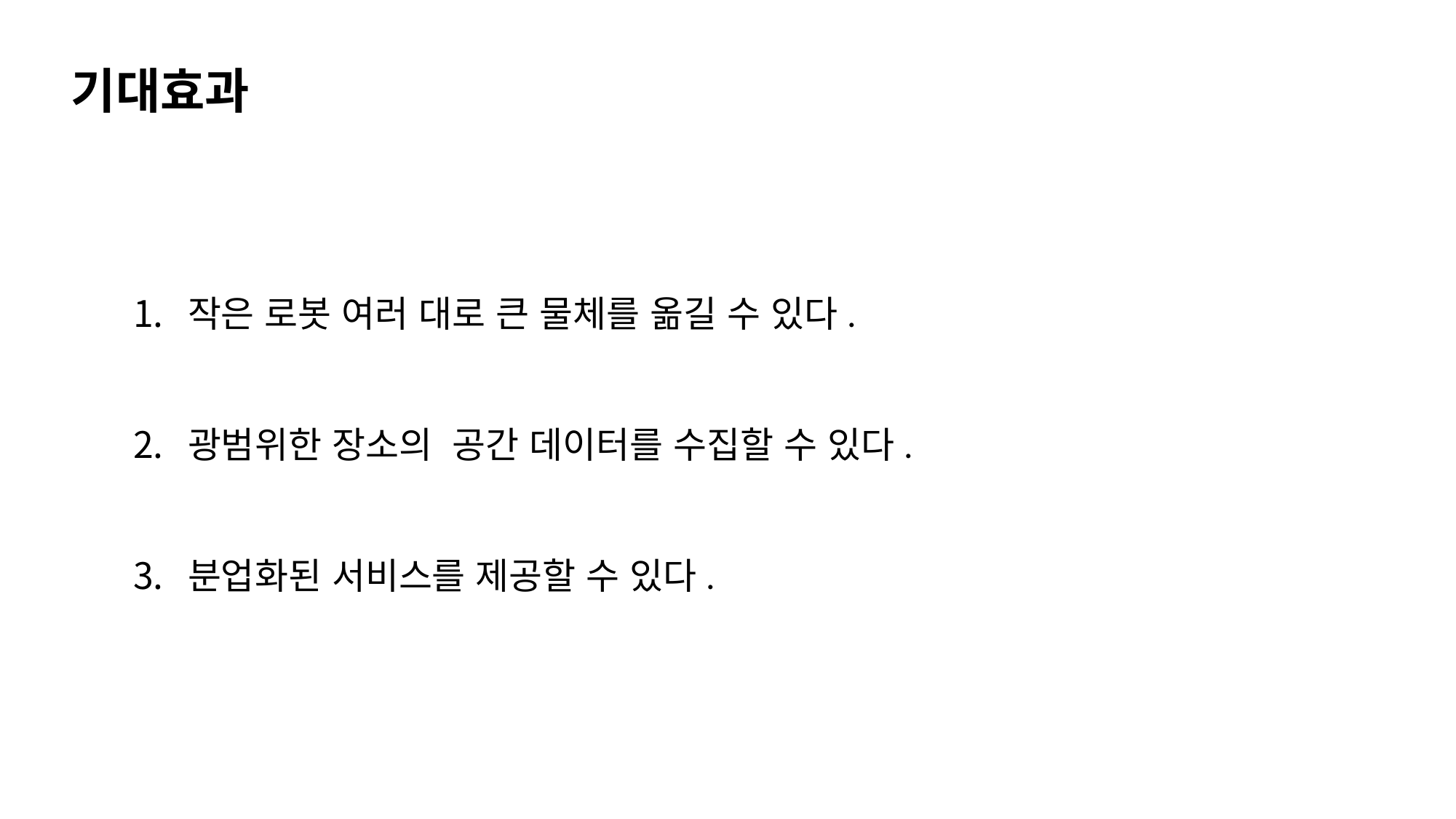

기대효과
작은 로봇 여러 대로 큰 물체를 옮길 수 있다.
광범위한 장소의  공간 데이터를 수집할 수 있다.
분업화된 서비스를 제공할 수 있다.